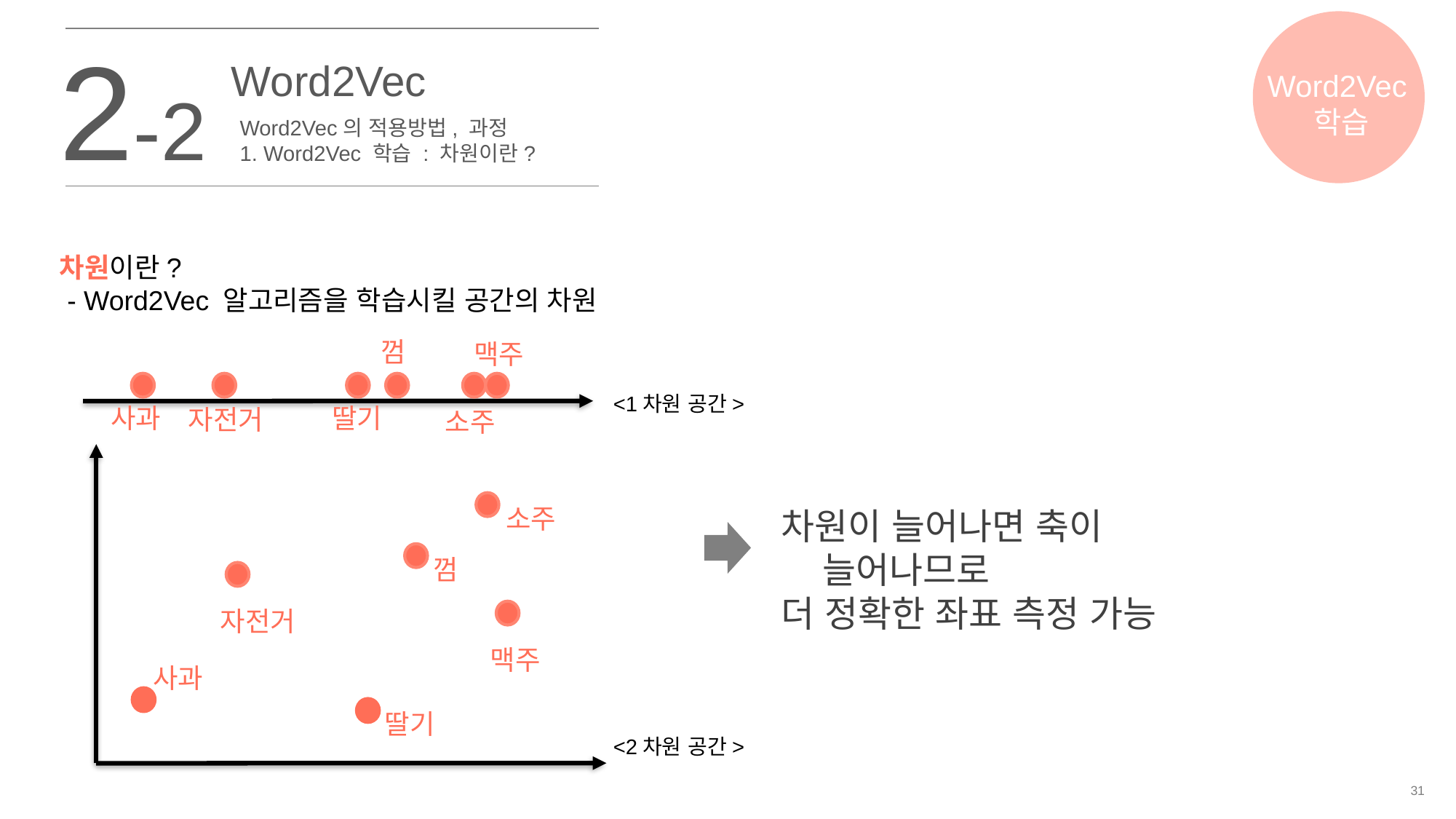

2-2
Word2Vec
Word2Vec
학습
Word2Vec의 적용방법, 과정
1. Word2Vec 학습 : 차원이란?
차원이란?
 - Word2Vec 알고리즘을 학습시킬 공간의 차원
껌
맥주

<1차원 공간>
사과
딸기
자전거
소주

소주
차원이 늘어나면 축이 늘어나므로
더 정확한 좌표 측정 가능

껌

자전거

맥주
사과

딸기
<2차원 공간>